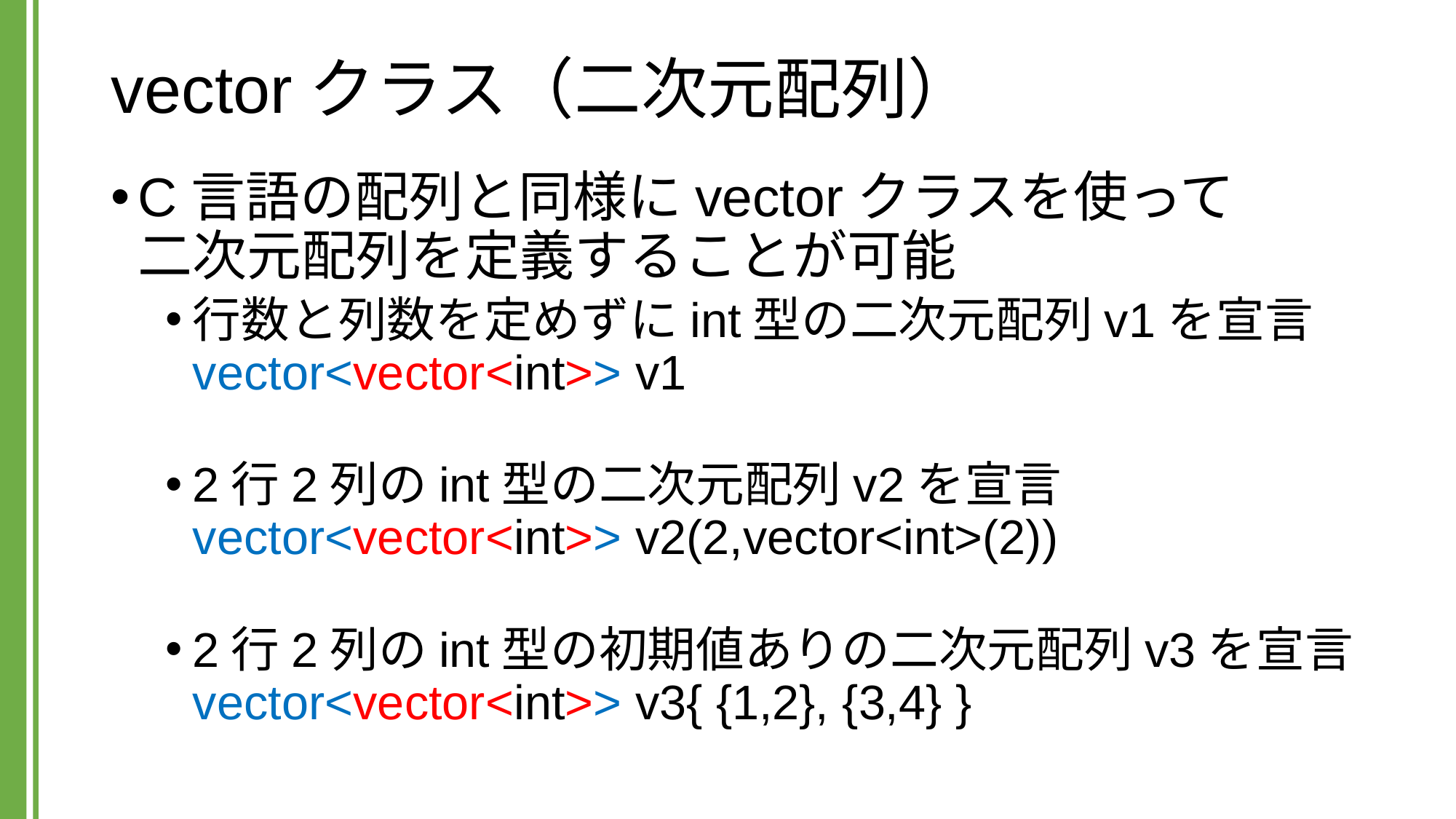

# vectorクラス（二次元配列）
C言語の配列と同様にvectorクラスを使って
二次元配列を定義することが可能
行数と列数を定めずにint型の二次元配列v1を宣言
vector<vector<int>> v1
2行2列のint型の二次元配列v2を宣言
vector<vector<int>> v2(2,vector<int>(2))
2行2列のint型の初期値ありの二次元配列v3を宣言
vector<vector<int>> v3{ {1,2}, {3,4} }